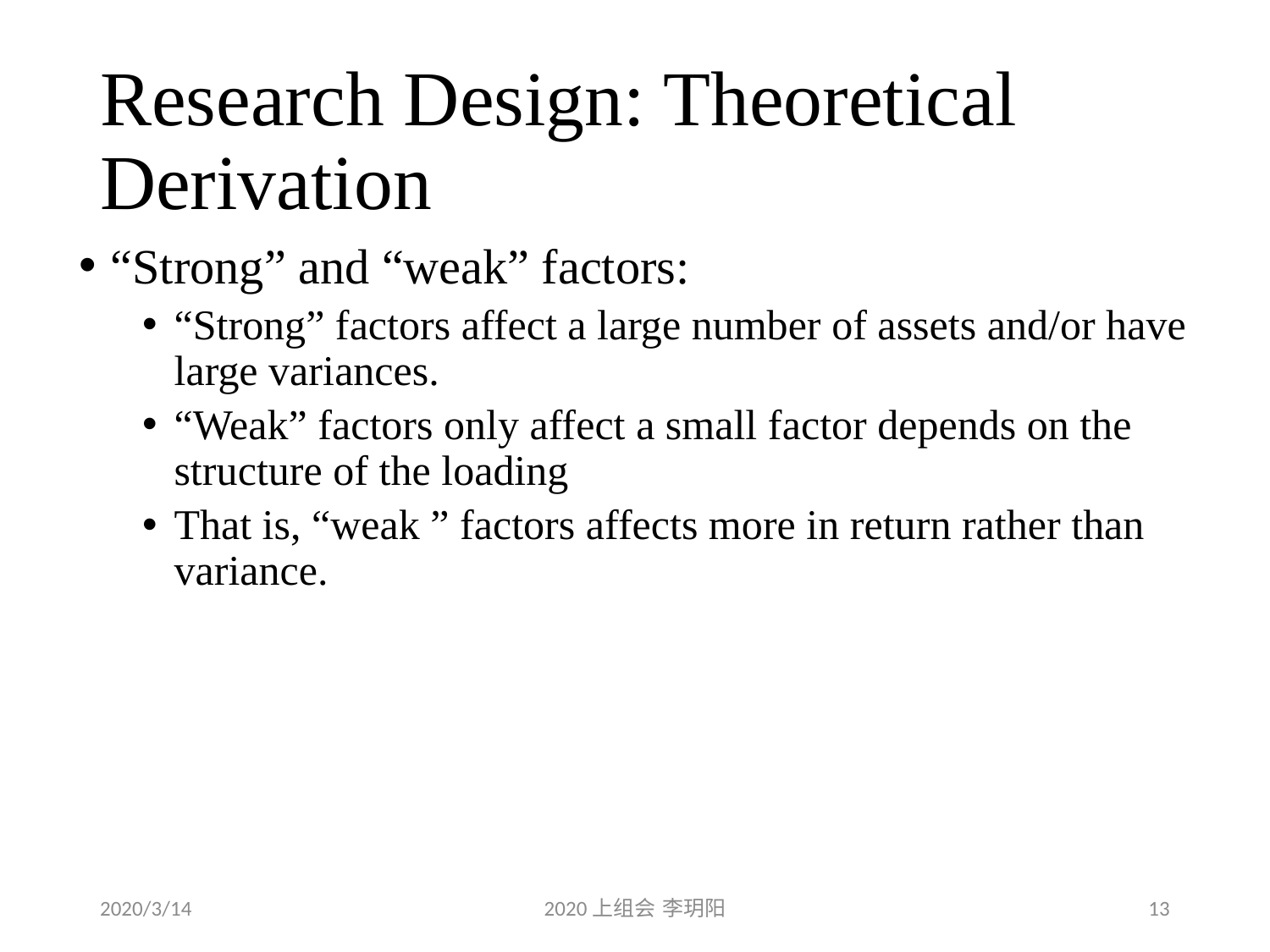

# Research Design: Theoretical Derivation
“Strong” and “weak” factors:
“Strong” factors affect a large number of assets and/or have large variances.
“Weak” factors only affect a small factor depends on the structure of the loading
That is, “weak ” factors affects more in return rather than variance.

2020/3/14
2020上组会 李玥阳
13